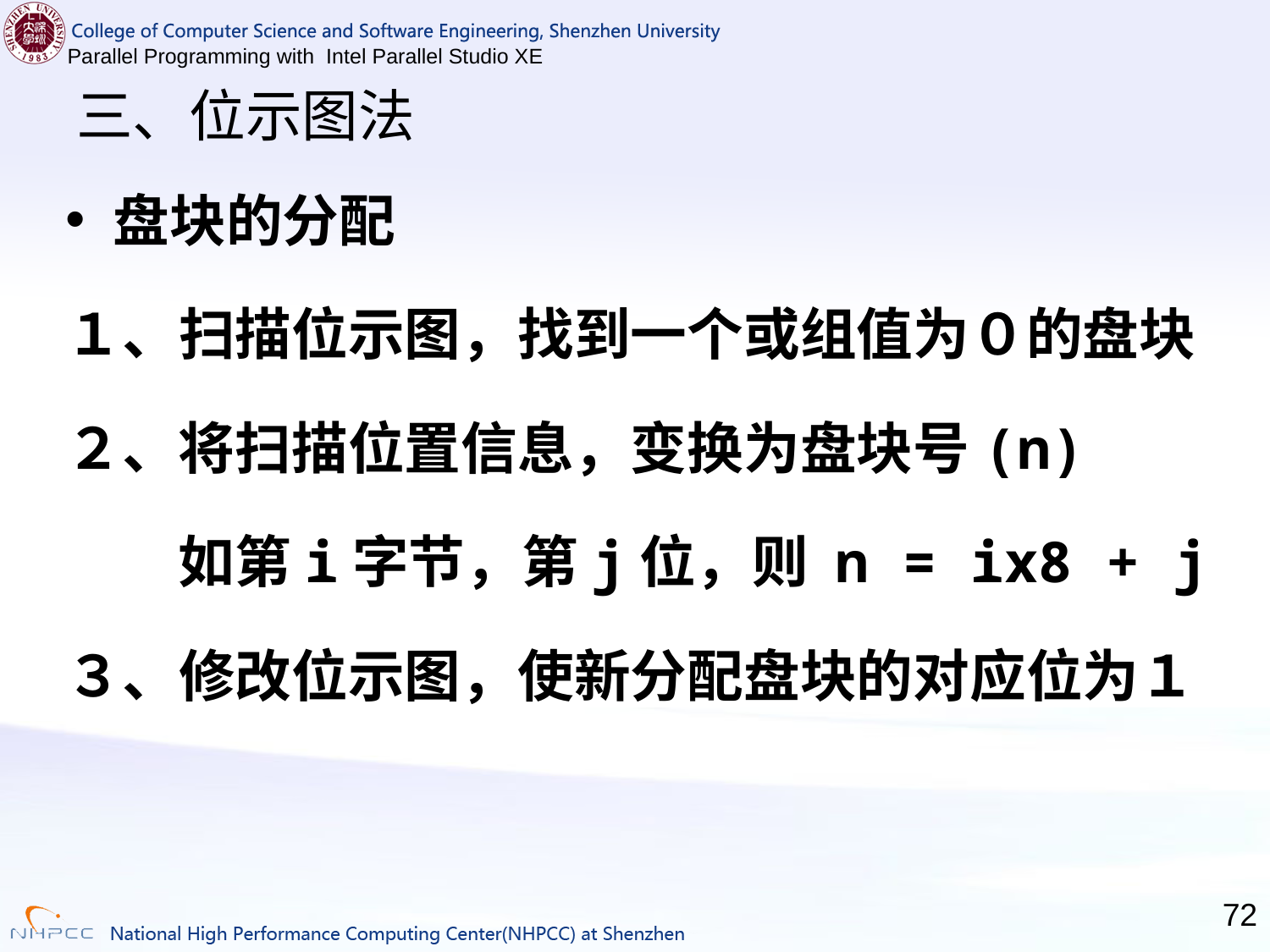

# 三、位示图法
盘块的分配
１、扫描位示图，找到一个或组值为０的盘块
２、将扫描位置信息，变换为盘块号(n)
　　如第i字节，第j位，则 n = ix8 + j
３、修改位示图，使新分配盘块的对应位为１
72